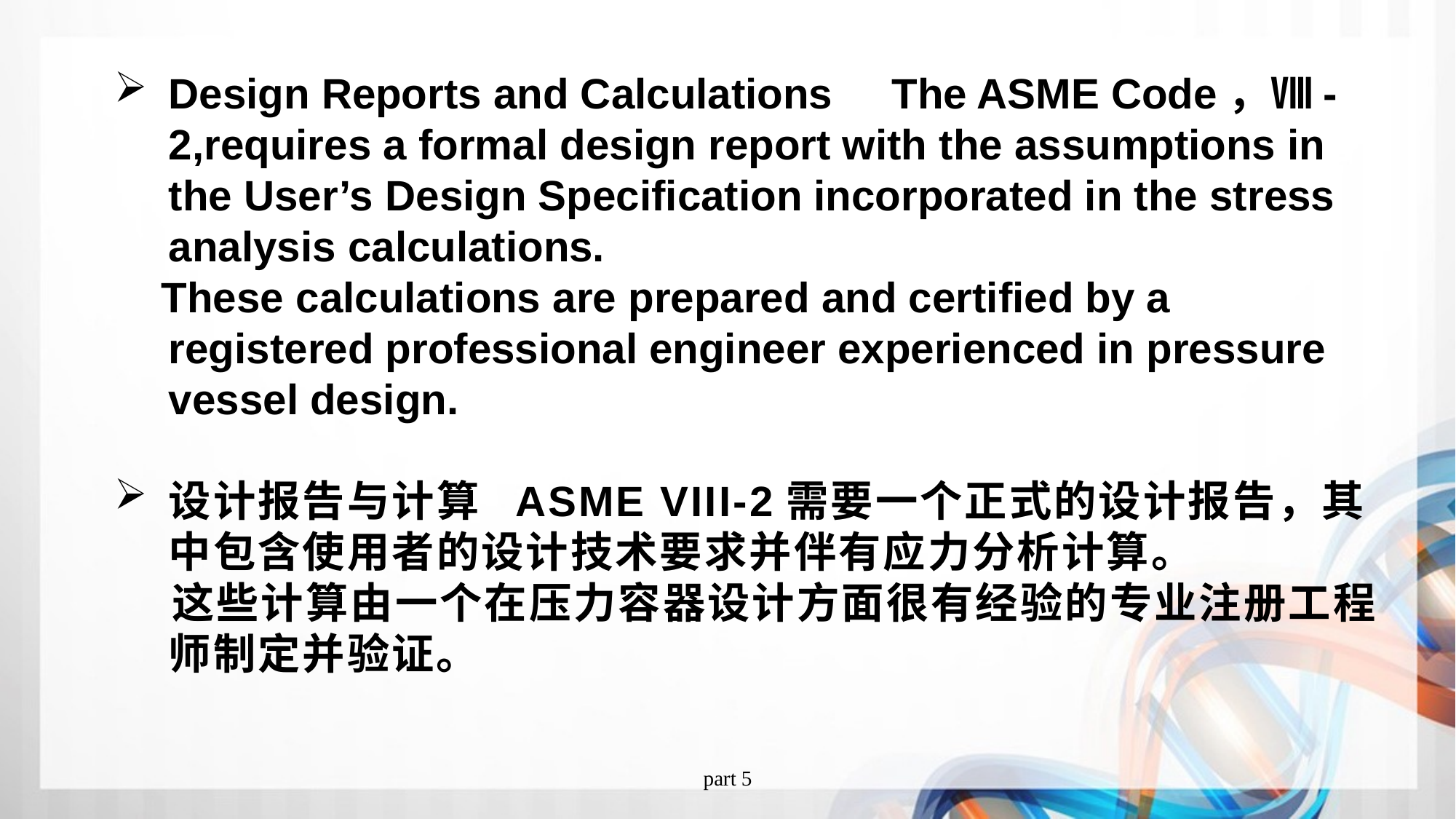

Design Reports and Calculations     The ASME Code，Ⅷ-2,requires a formal design report with the assumptions in the User’s Design Specification incorporated in the stress analysis calculations.
    These calculations are prepared and certified by a registered professional engineer experienced in pressure vessel design.

设计报告与计算  ASME VIII-2需要一个正式的设计报告，其中包含使用者的设计技术要求并伴有应力分析计算。
    这些计算由一个在压力容器设计方面很有经验的专业注册工程师制定并验证。

part 5